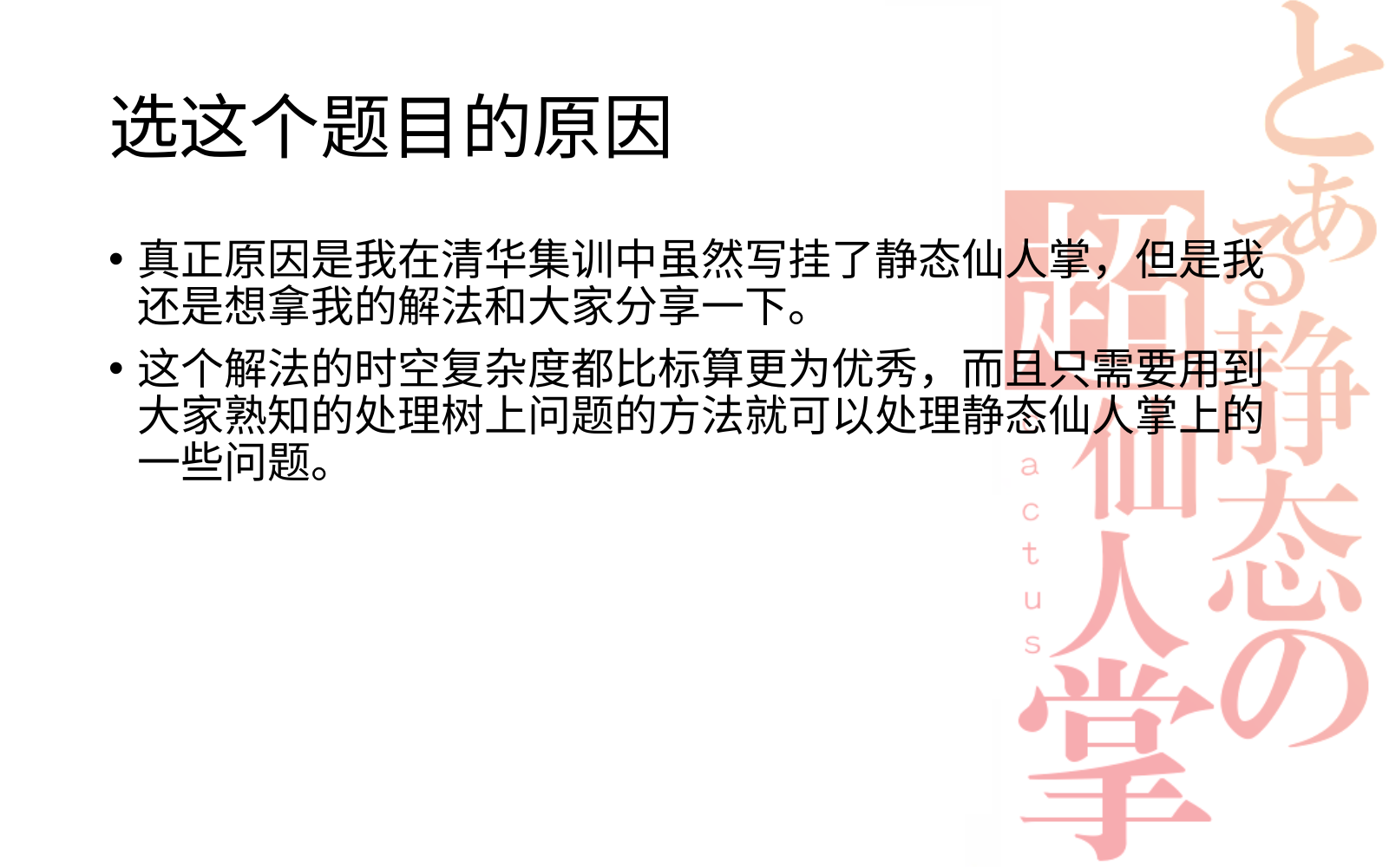

# 选这个题目的原因
真正原因是我在清华集训中虽然写挂了静态仙人掌，但是我还是想拿我的解法和大家分享一下。
这个解法的时空复杂度都比标算更为优秀，而且只需要用到大家熟知的处理树上问题的方法就可以处理静态仙人掌上的一些问题。